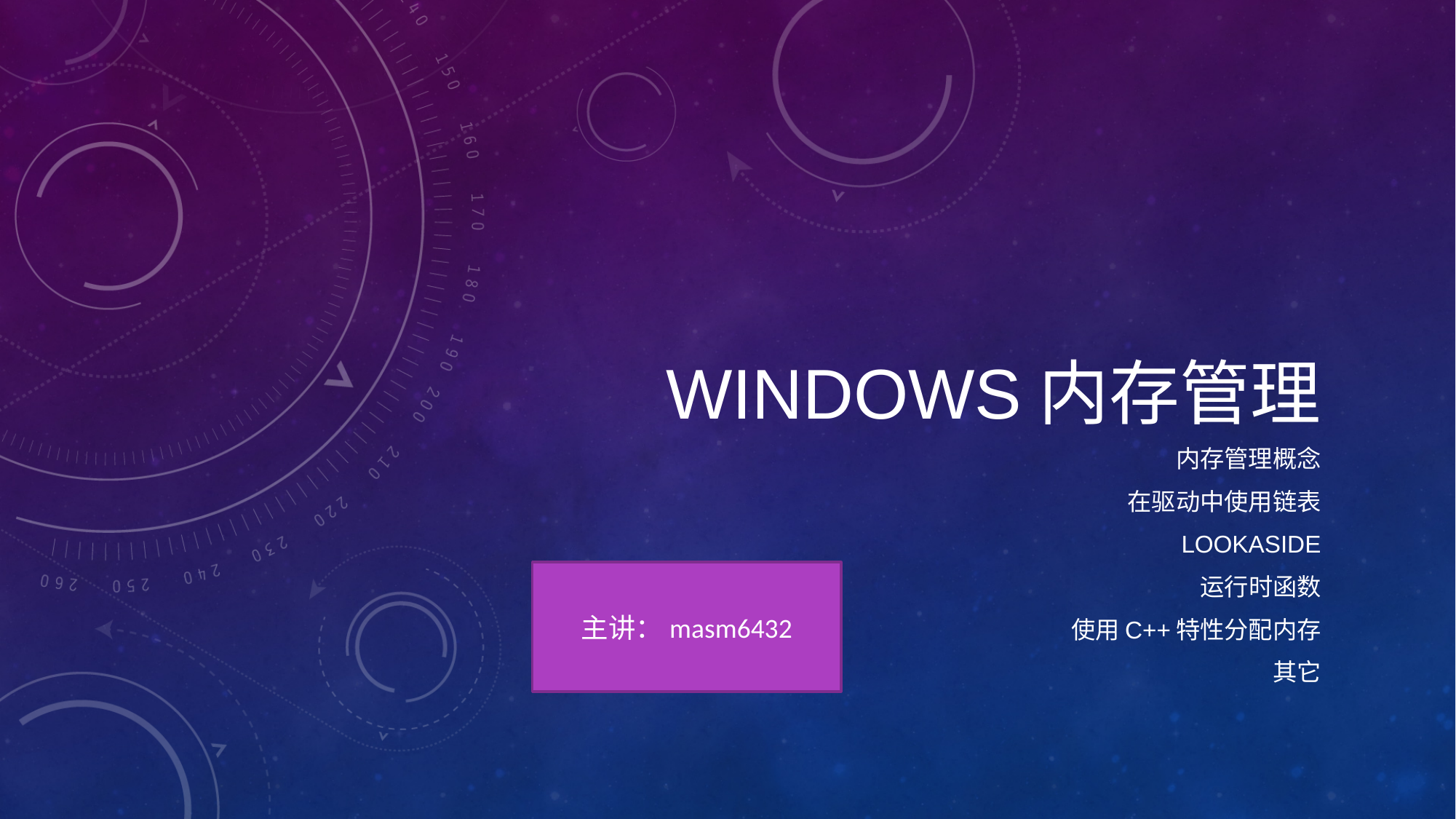

# Windows内存管理
内存管理概念
在驱动中使用链表
Lookaside
运行时函数
使用C++特性分配内存
其它
主讲：masm6432